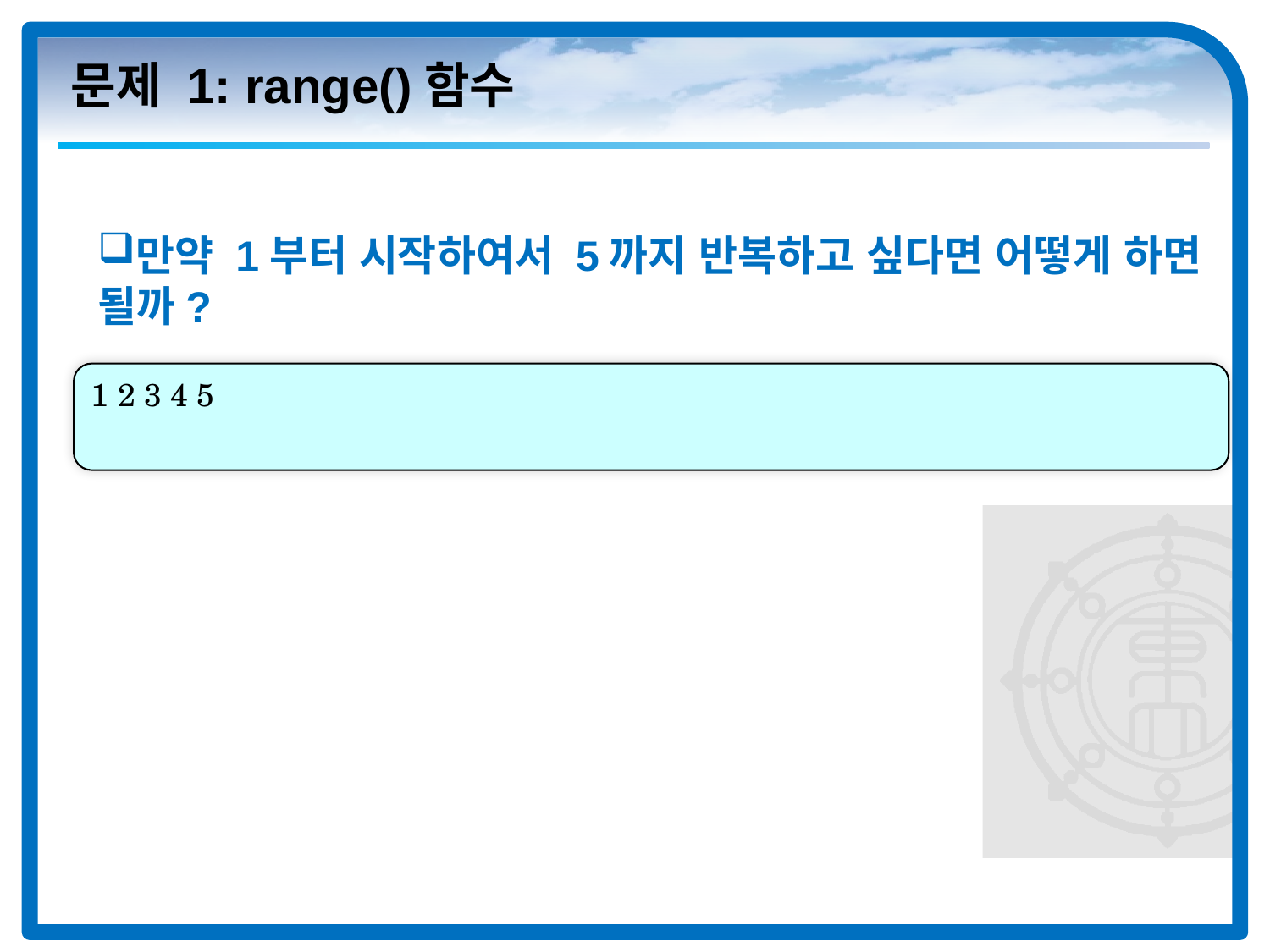

# 문제 1: range()함수
만약 1부터 시작하여서 5까지 반복하고 싶다면 어떻게 하면 될까?
1 2 3 4 5